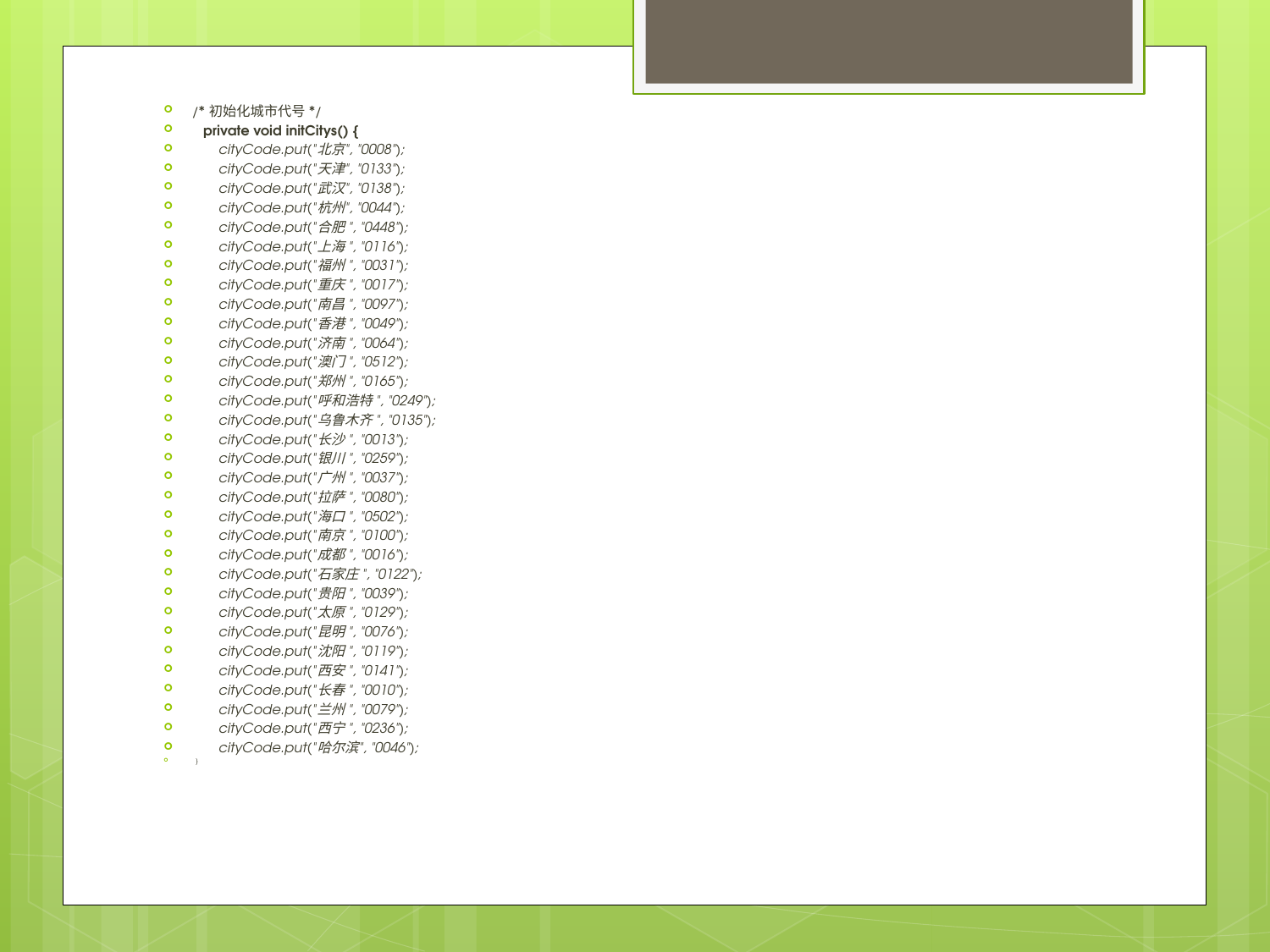

/* 初始化城市代号 */
    private void initCitys() {
        cityCode.put("北京", "0008");
        cityCode.put("天津", "0133");
        cityCode.put("武汉", "0138");
        cityCode.put("杭州", "0044");
        cityCode.put("合肥 ", "0448");
        cityCode.put("上海 ", "0116");
        cityCode.put("福州 ", "0031");
        cityCode.put("重庆 ", "0017");
        cityCode.put("南昌 ", "0097");
        cityCode.put("香港 ", "0049");
        cityCode.put("济南 ", "0064");
        cityCode.put("澳门 ", "0512");
        cityCode.put("郑州 ", "0165");
        cityCode.put("呼和浩特 ", "0249");
        cityCode.put("乌鲁木齐 ", "0135");
        cityCode.put("长沙 ", "0013");
        cityCode.put("银川 ", "0259");
        cityCode.put("广州 ", "0037");
        cityCode.put("拉萨 ", "0080");
        cityCode.put("海口 ", "0502");
        cityCode.put("南京 ", "0100");
        cityCode.put("成都 ", "0016");
        cityCode.put("石家庄 ", "0122");
        cityCode.put("贵阳 ", "0039");
        cityCode.put("太原 ", "0129");
        cityCode.put("昆明 ", "0076");
        cityCode.put("沈阳 ", "0119");
        cityCode.put("西安 ", "0141");
        cityCode.put("长春 ", "0010");
        cityCode.put("兰州 ", "0079");
        cityCode.put("西宁 ", "0236");
        cityCode.put("哈尔滨", "0046");
    }